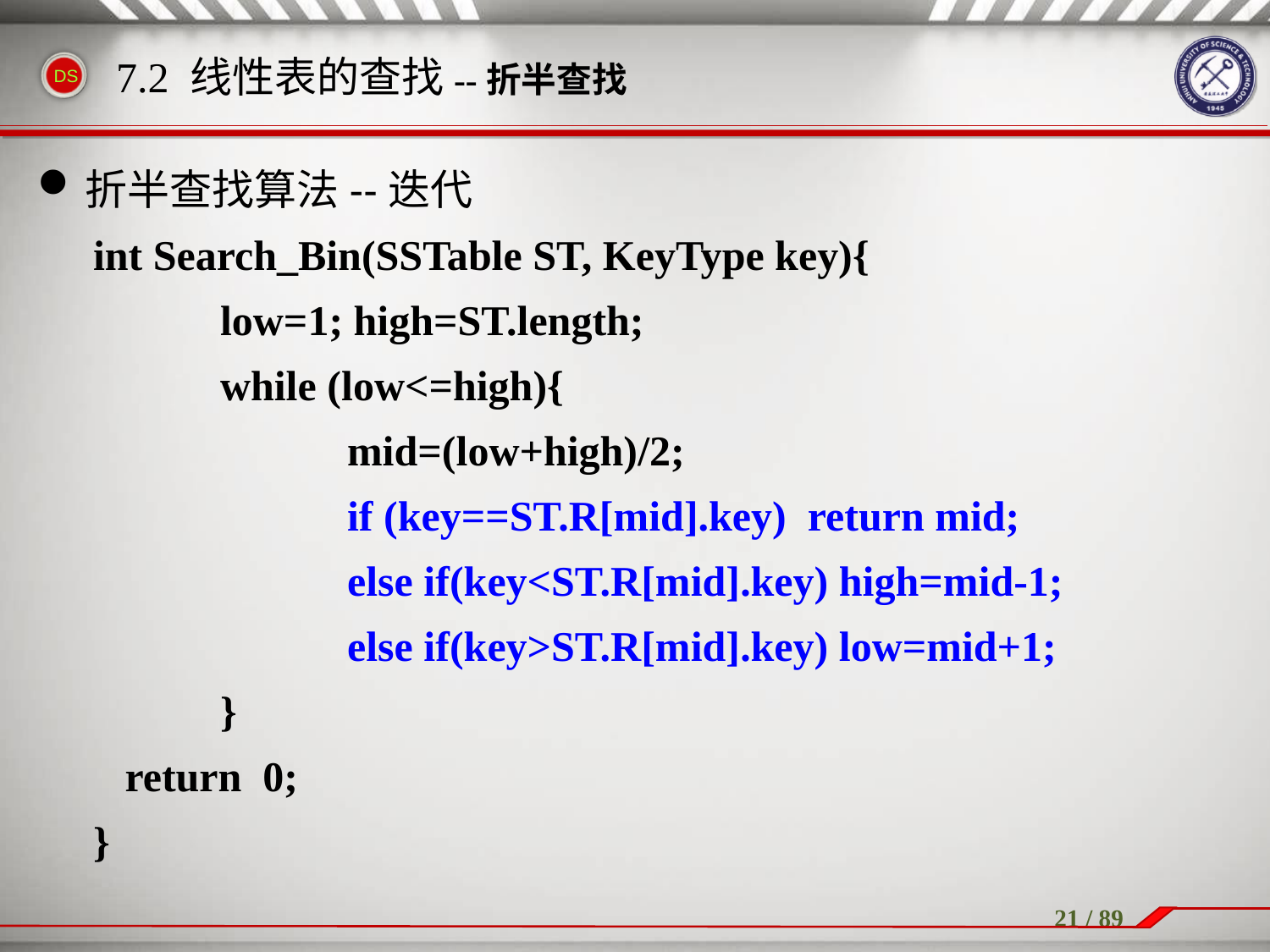

折半查找算法--迭代
int Search_Bin(SSTable ST, KeyType key){
	low=1; high=ST.length;
	while (low<=high){
		mid=(low+high)/2;
		if (key==ST.R[mid].key)  return mid;
		else if(key<ST.R[mid].key) high=mid-1;
		else if(key>ST.R[mid].key) low=mid+1;
	}
   return  0;
}

7.2 线性表的查找--折半查找